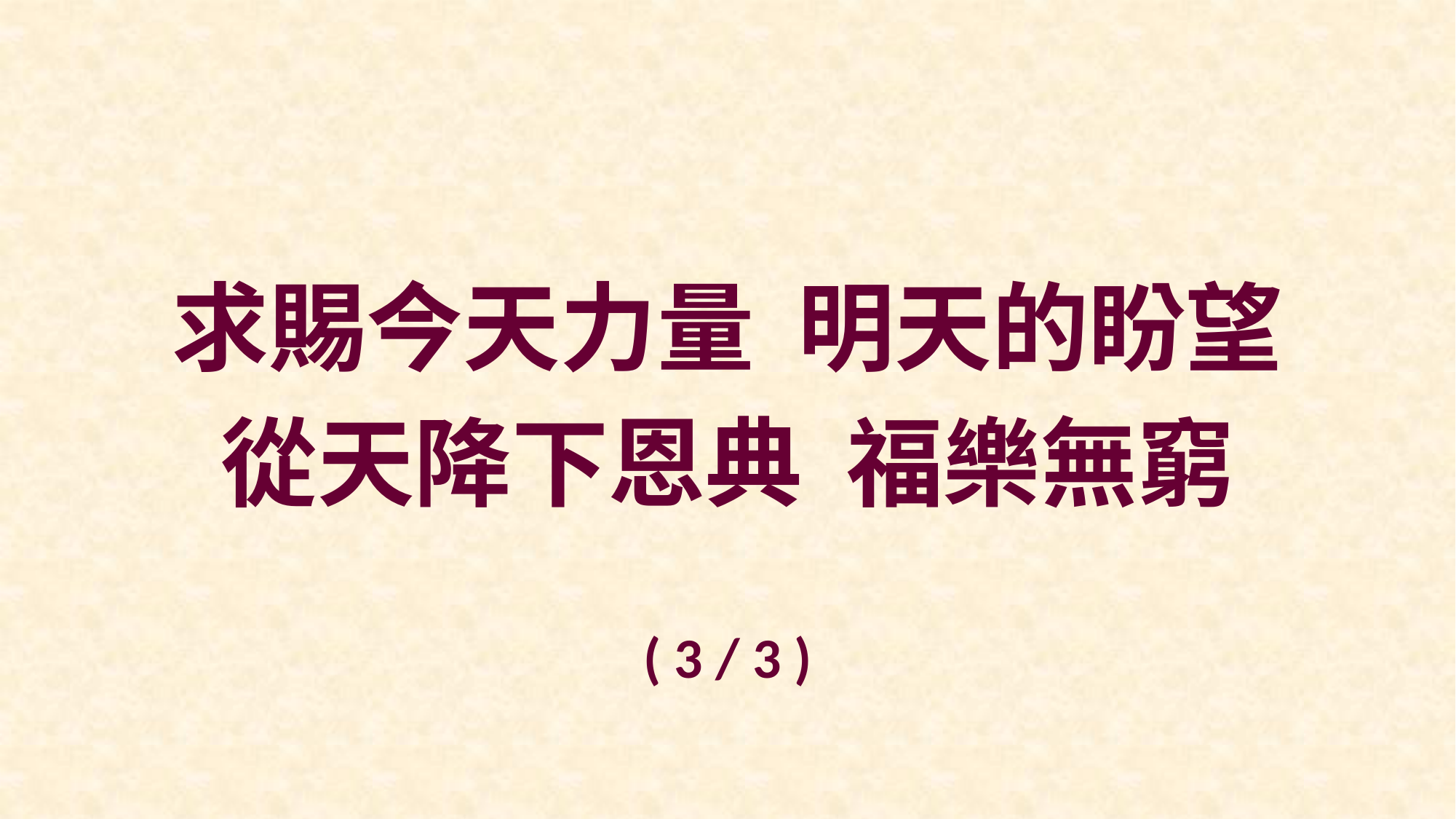

求賜今天力量  明天的盼望
從天降下恩典  福樂無窮
( 3 / 3 )